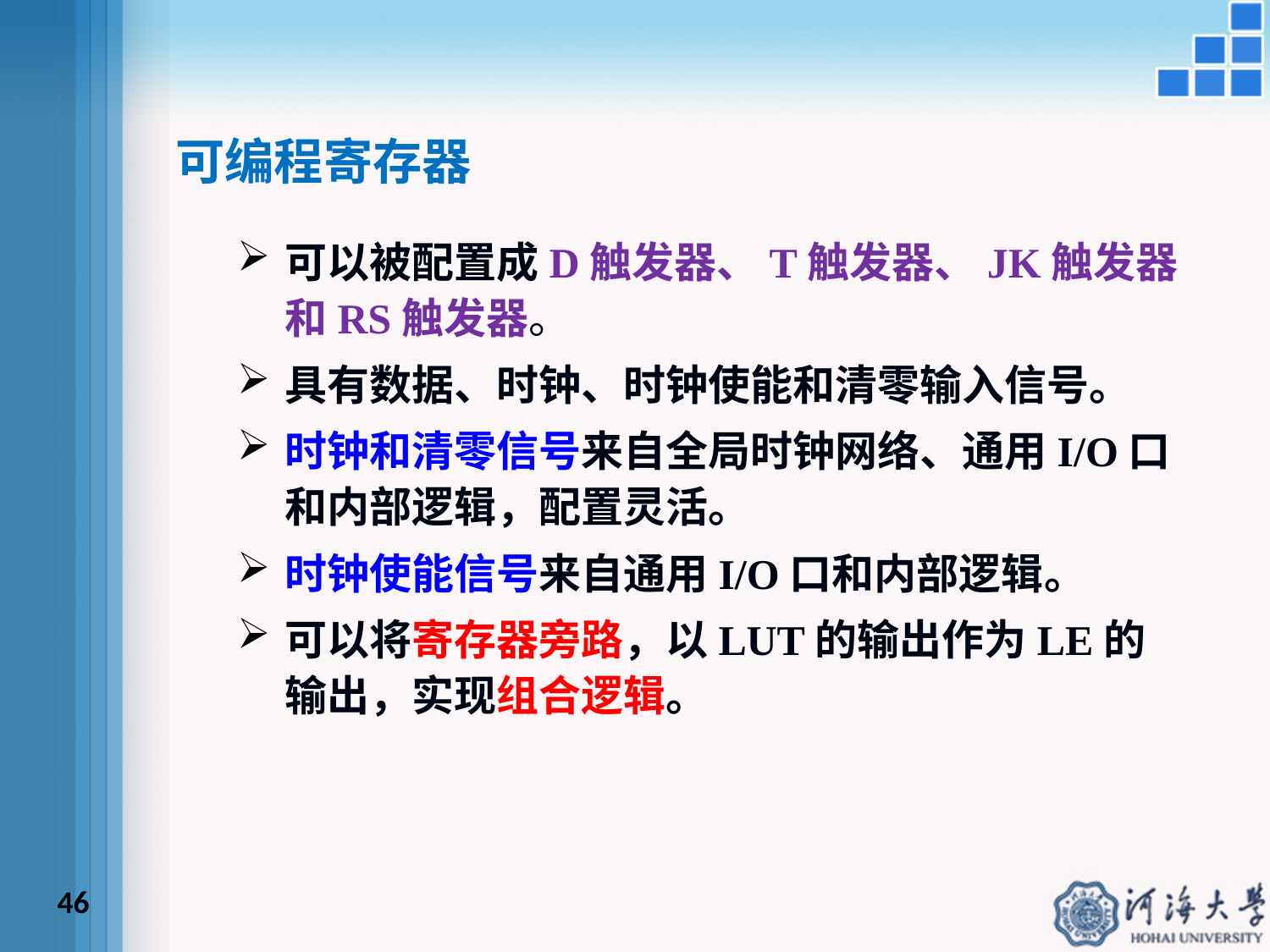

可编程寄存器
可以被配置成D触发器、T触发器、JK触发器和RS触发器。
具有数据、时钟、时钟使能和清零输入信号。
时钟和清零信号来自全局时钟网络、通用I/O口和内部逻辑，配置灵活。
时钟使能信号来自通用I/O口和内部逻辑。
可以将寄存器旁路，以LUT的输出作为LE的输出，实现组合逻辑。
46